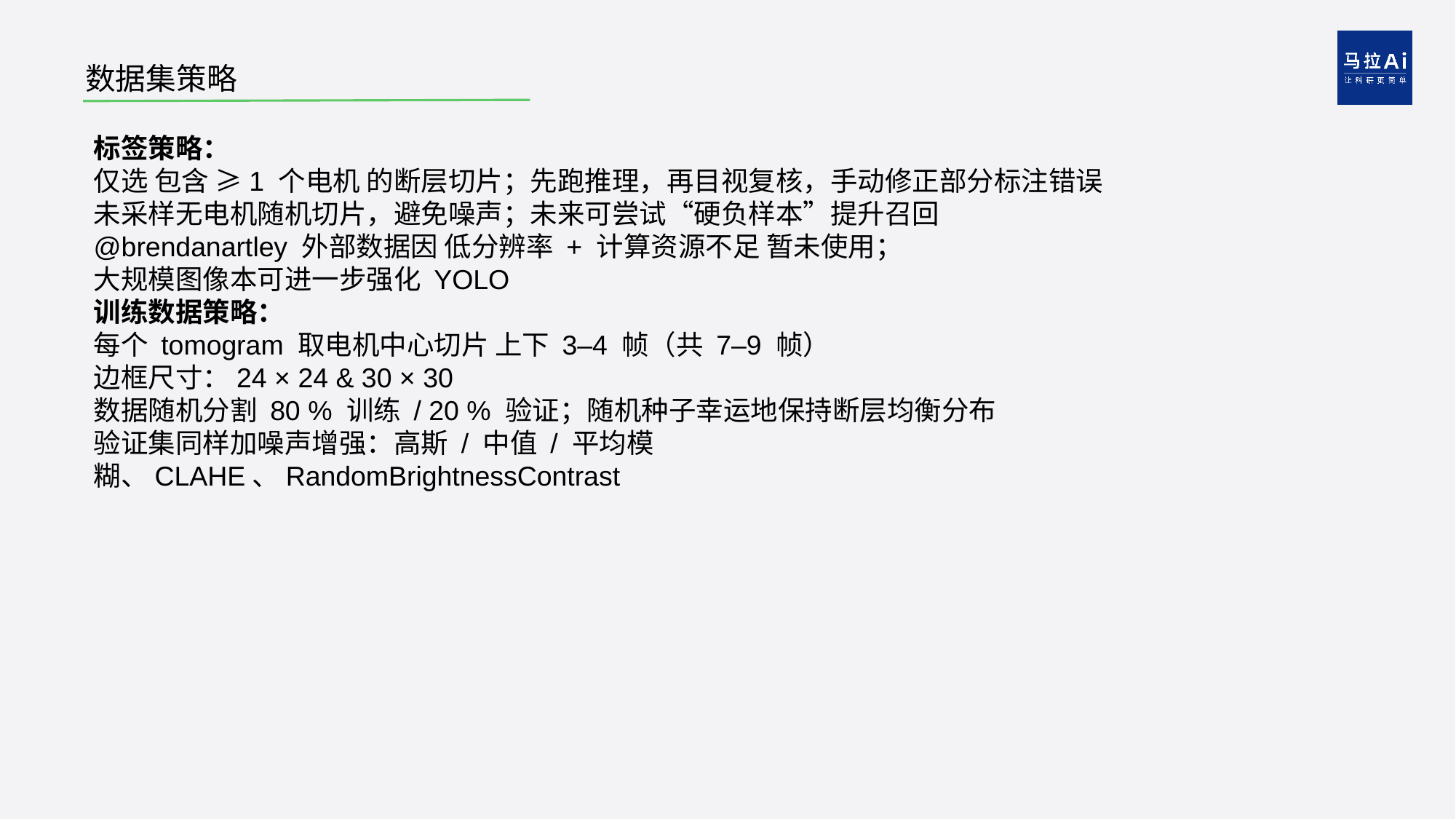

# 数据集策略
标签策略：
仅选 包含 ≥1 个电机 的断层切片；先跑推理，再目视复核，手动修正部分标注错误
未采样无电机随机切片，避免噪声；未来可尝试“硬负样本”提升召回
@brendanartley 外部数据因 低分辨率 + 计算资源不足 暂未使用；
大规模图像本可进一步强化 YOLO
训练数据策略：
每个 tomogram 取电机中心切片 上下 3–4 帧（共 7–9 帧）
边框尺寸：24 × 24 & 30 × 30
数据随机分割 80 % 训练 / 20 % 验证；随机种子幸运地保持断层均衡分布
验证集同样加噪声增强：高斯 / 中值 / 平均模糊、CLAHE、RandomBrightnessContrast